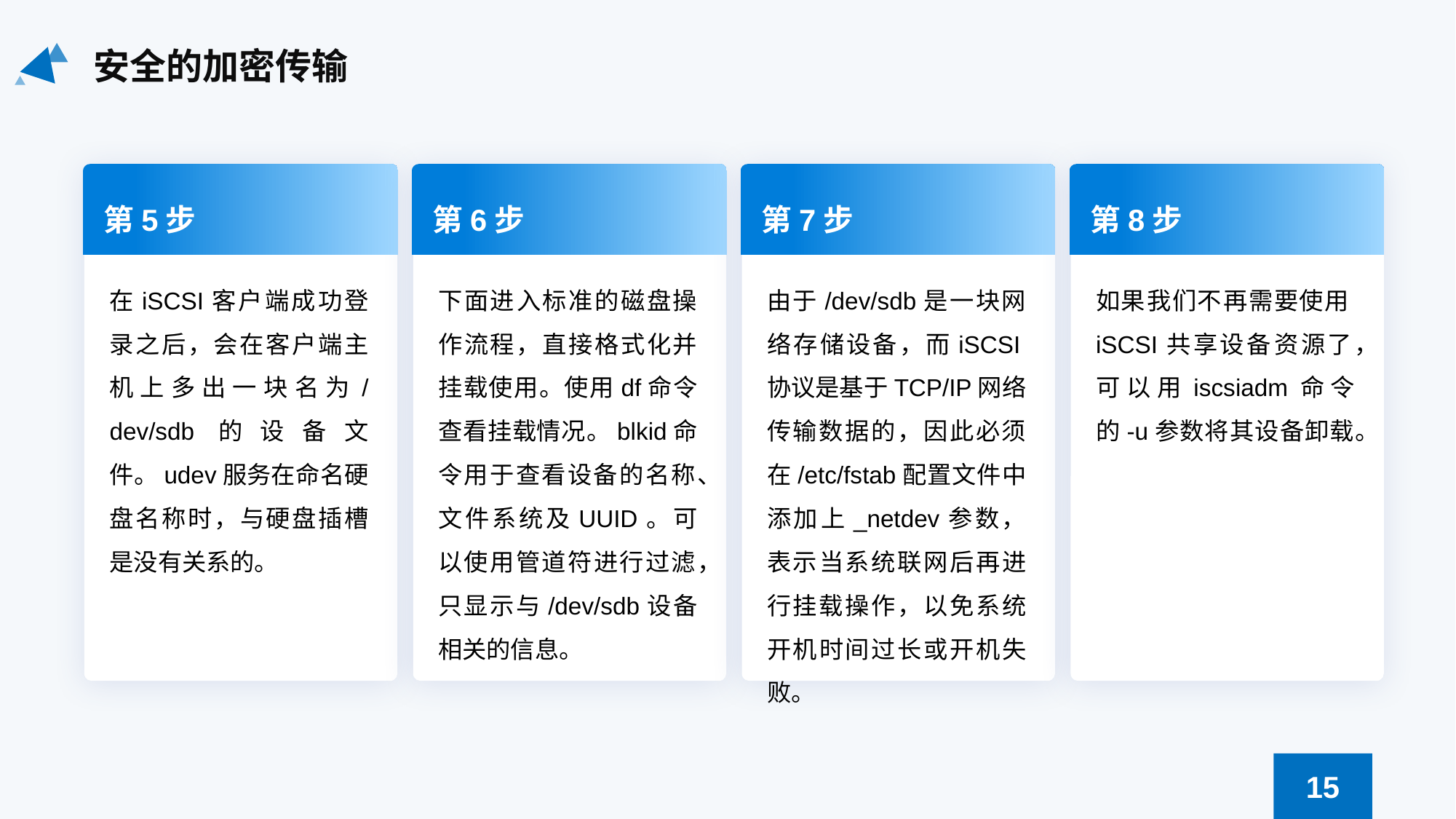

安全的加密传输

第5步
第6步
第7步
第8步
在iSCSI客户端成功登录之后，会在客户端主机上多出一块名为/dev/sdb的设备文件。udev服务在命名硬盘名称时，与硬盘插槽是没有关系的。
下面进入标准的磁盘操作流程，直接格式化并挂载使用。使用df命令查看挂载情况。blkid命令用于查看设备的名称、文件系统及UUID。可以使用管道符进行过滤，只显示与/dev/sdb设备相关的信息。
由于/dev/sdb是一块网络存储设备，而iSCSI协议是基于TCP/IP网络传输数据的，因此必须在/etc/fstab配置文件中添加上_netdev参数，表示当系统联网后再进行挂载操作，以免系统开机时间过长或开机失败。
如果我们不再需要使用iSCSI共享设备资源了，可以用iscsiadm命令的-u参数将其设备卸载。

15